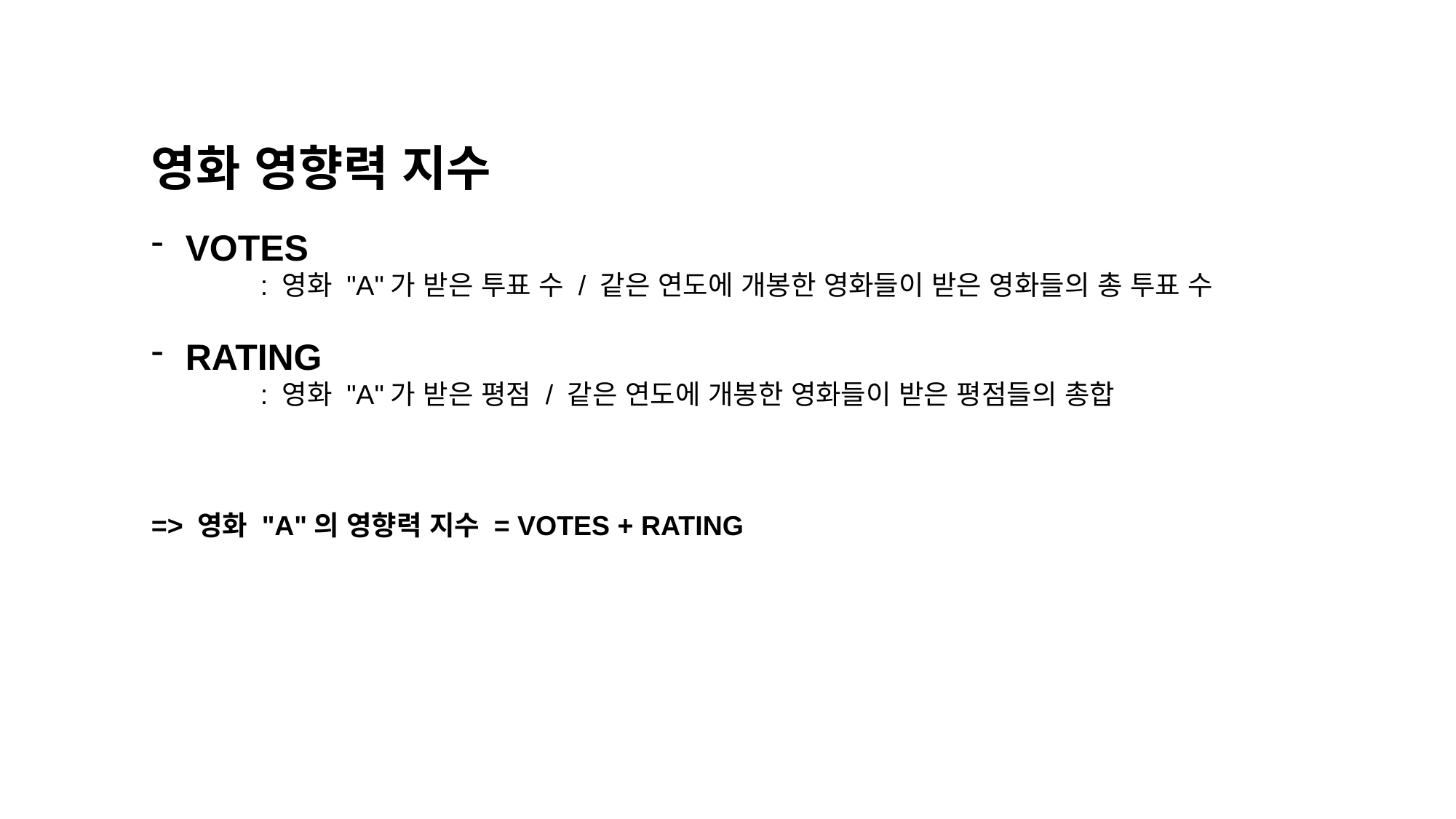

영화 영향력 지수

VOTES
	: 영화 "A"가 받은 투표 수 / 같은 연도에 개봉한 영화들이 받은 영화들의 총 투표 수

RATING
	: 영화 "A"가 받은 평점 / 같은 연도에 개봉한 영화들이 받은 평점들의 총합

=> 영화 "A"의 영향력 지수 = VOTES + RATING